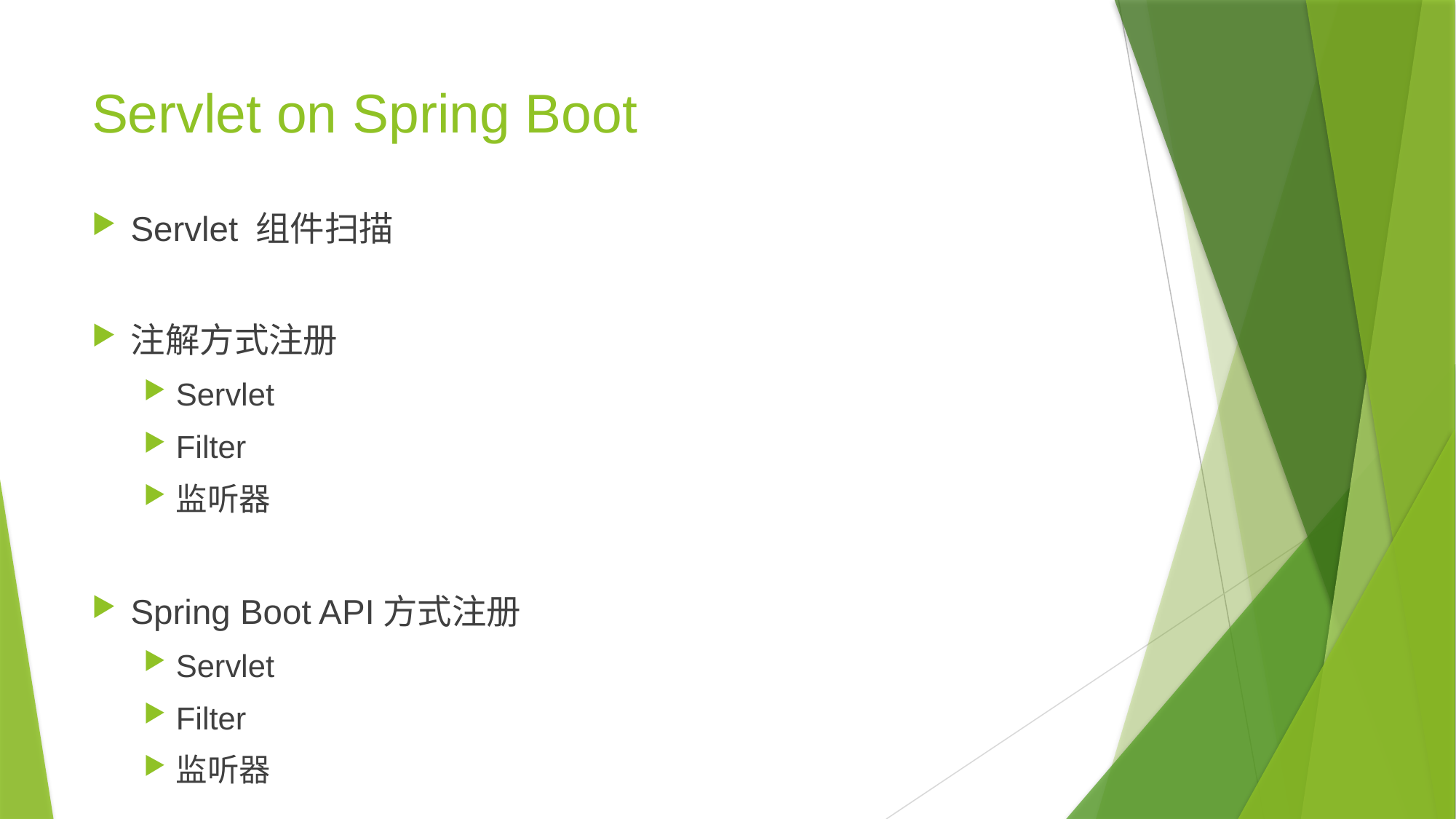

# Servlet on Spring Boot
Servlet 组件扫描

注解方式注册
Servlet
Filter
监听器

Spring Boot API方式注册
Servlet
Filter
监听器